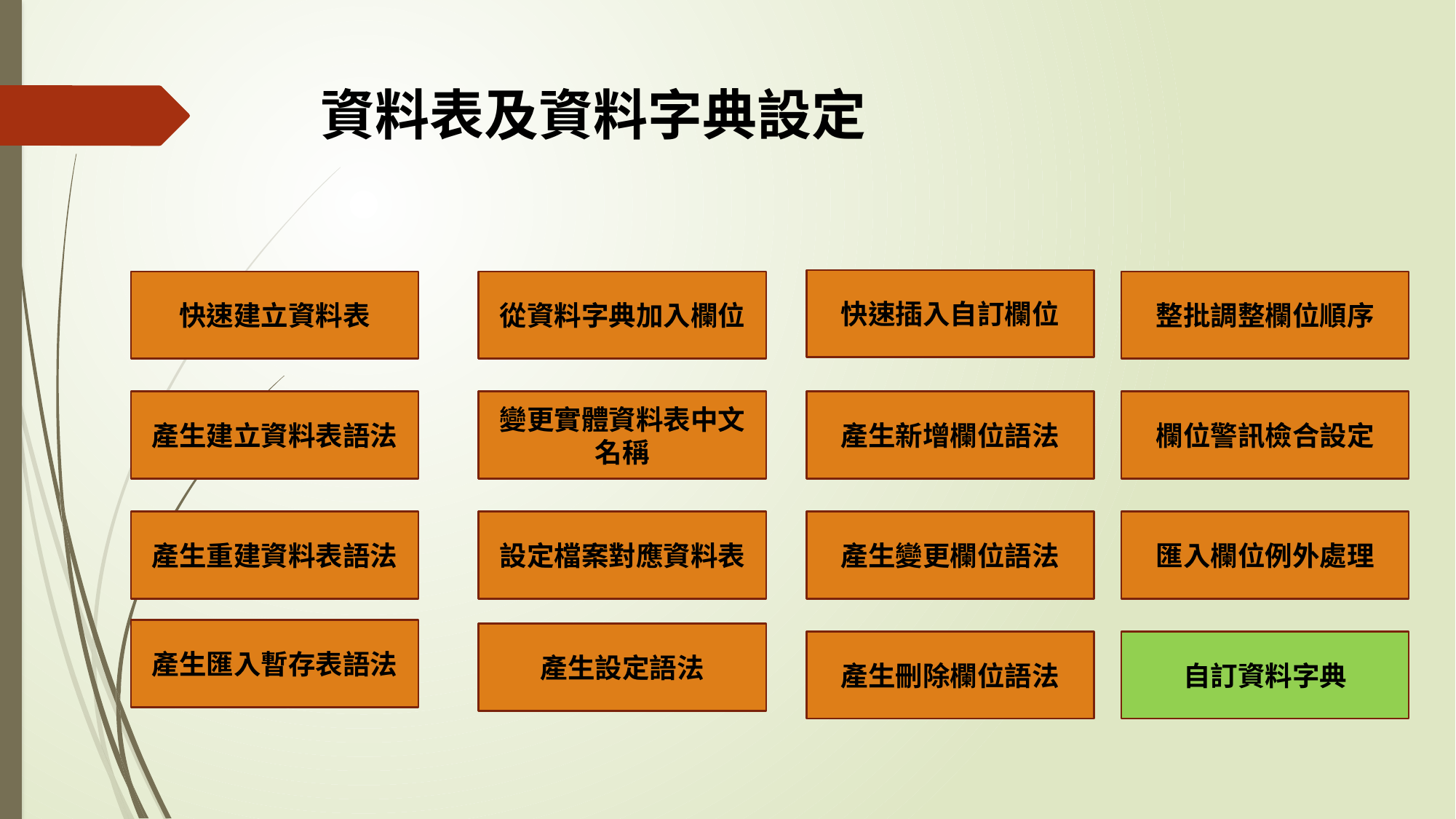

# 資料表及資料字典設定
快速插入自訂欄位
快速建立資料表
從資料字典加入欄位
整批調整欄位順序
產生建立資料表語法
變更實體資料表中文名稱
產生新增欄位語法
欄位警訊檢合設定
產生重建資料表語法
設定檔案對應資料表
產生變更欄位語法
匯入欄位例外處理
產生匯入暫存表語法
產生設定語法
產生刪除欄位語法
自訂資料字典